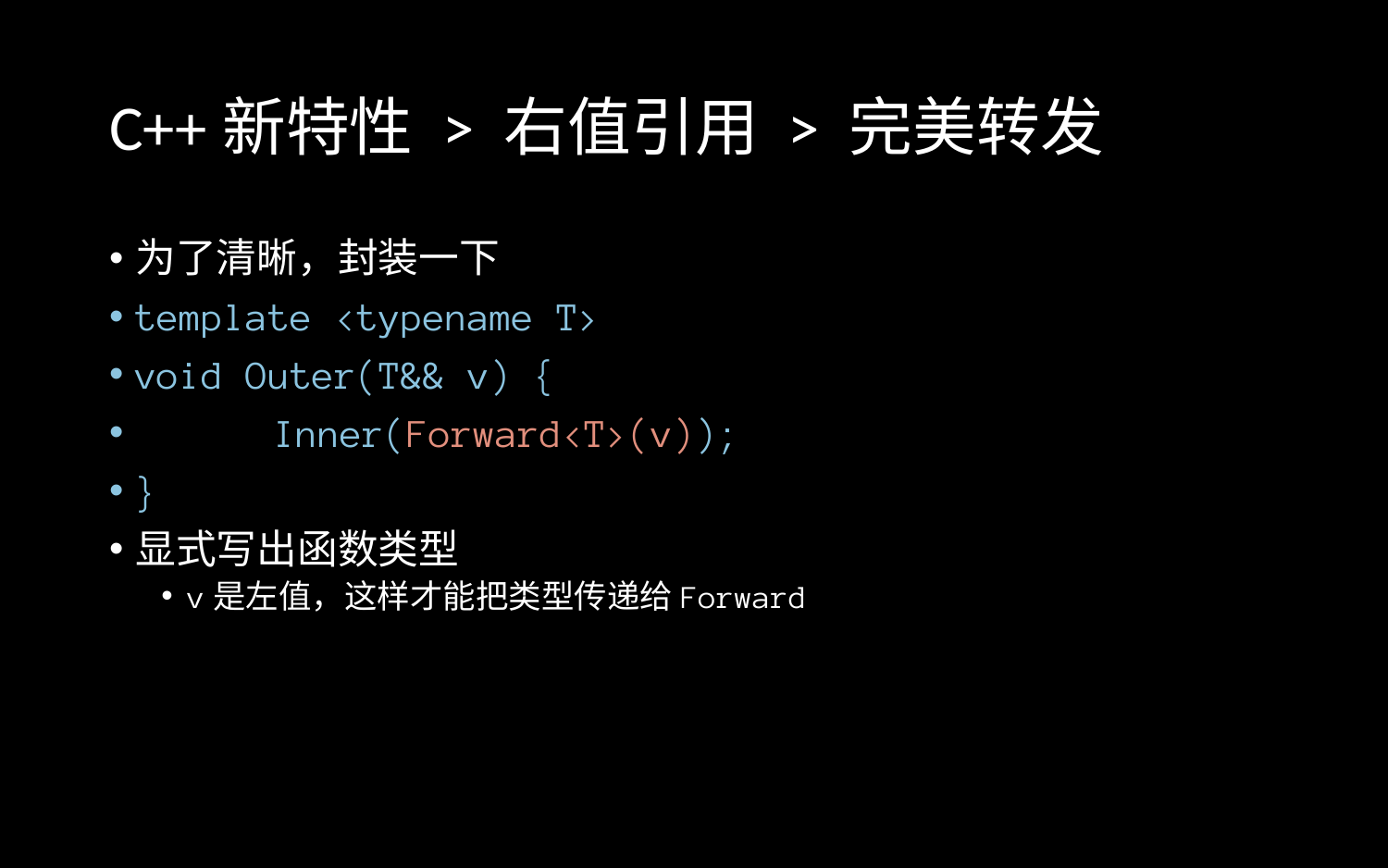

# C++新特性 > 右值引用 > 完美转发
为了清晰，封装一下
template <typename T>
void Outer(T&& v) {
	Inner(Forward<T>(v));
}
显式写出函数类型
v是左值，这样才能把类型传递给Forward